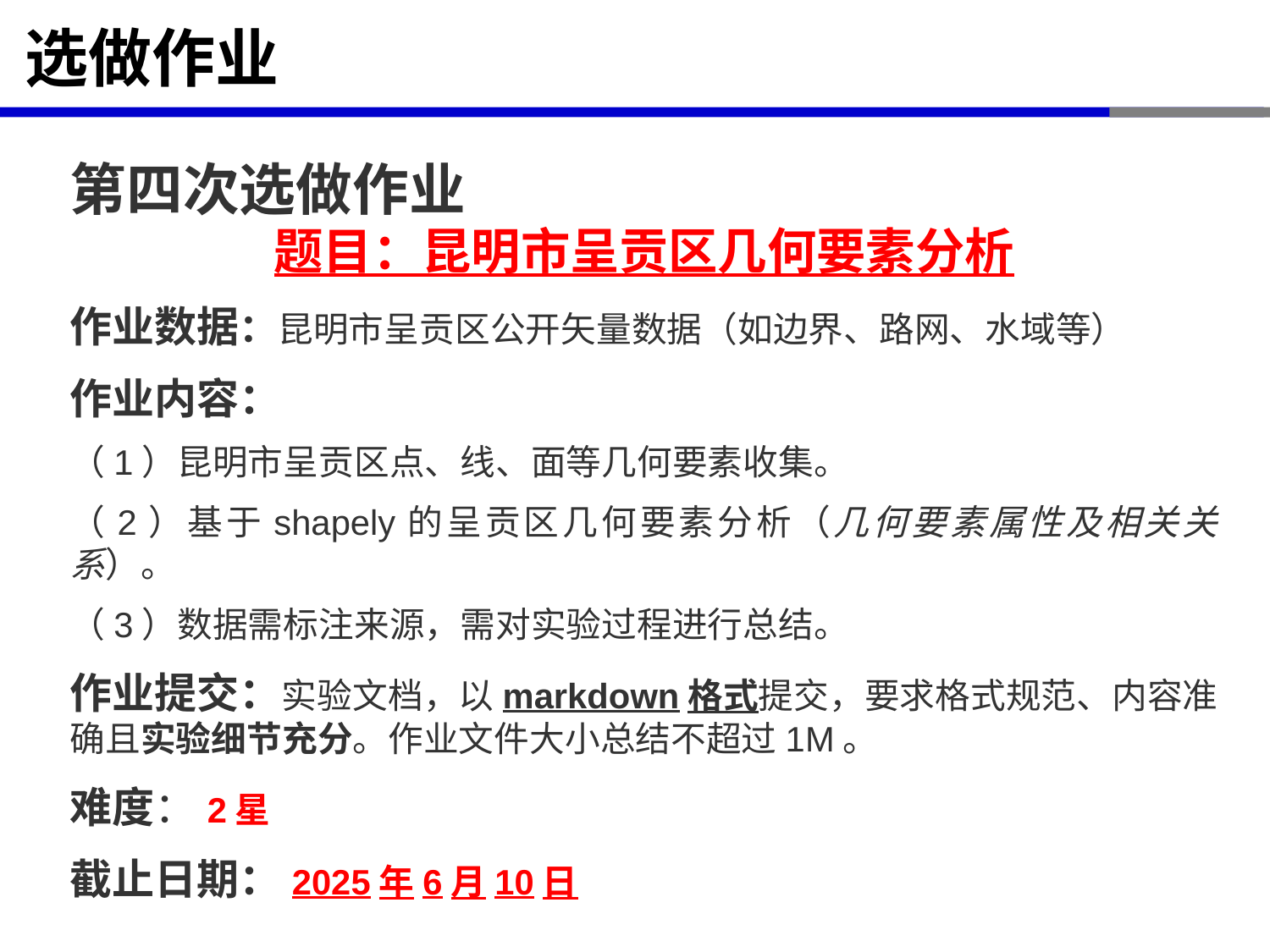

# 选做作业
第四次选做作业
题目：昆明市呈贡区几何要素分析
作业数据：昆明市呈贡区公开矢量数据（如边界、路网、水域等）
作业内容：
（1）昆明市呈贡区点、线、面等几何要素收集。
（2）基于shapely的呈贡区几何要素分析（几何要素属性及相关关系）。
（3）数据需标注来源，需对实验过程进行总结。
作业提交：实验文档，以markdown格式提交，要求格式规范、内容准确且实验细节充分。作业文件大小总结不超过1M。
难度：2星
截止日期：2025年6月10日